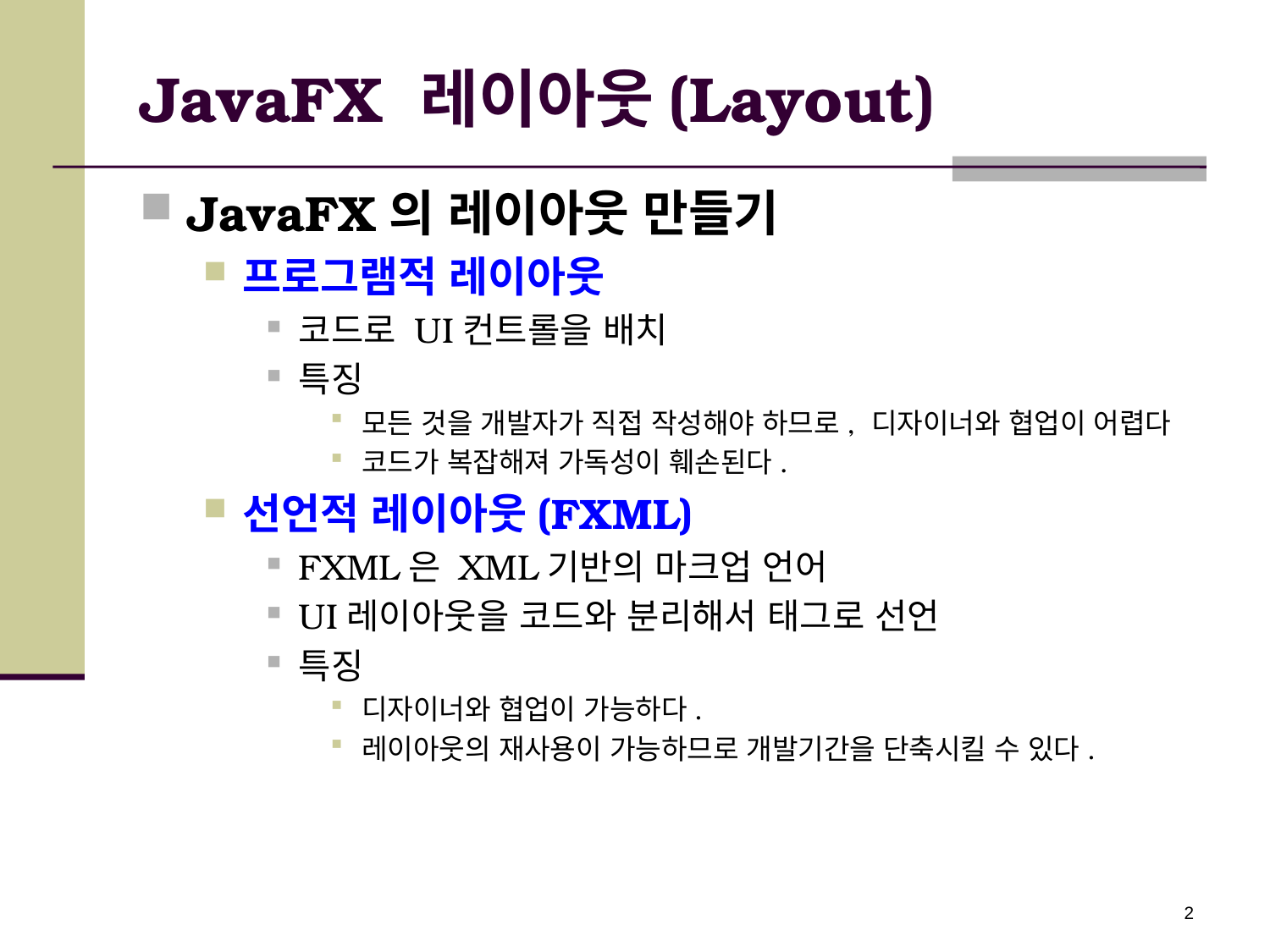

# JavaFX 레이아웃(Layout)
JavaFX의 레이아웃 만들기
프로그램적 레이아웃
코드로 UI컨트롤을 배치
특징
모든 것을 개발자가 직접 작성해야 하므로, 디자이너와 협업이 어렵다
코드가 복잡해져 가독성이 훼손된다.
선언적 레이아웃(FXML)
FXML은 XML기반의 마크업 언어
UI레이아웃을 코드와 분리해서 태그로 선언
특징
디자이너와 협업이 가능하다.
레이아웃의 재사용이 가능하므로 개발기간을 단축시킬 수 있다.

2